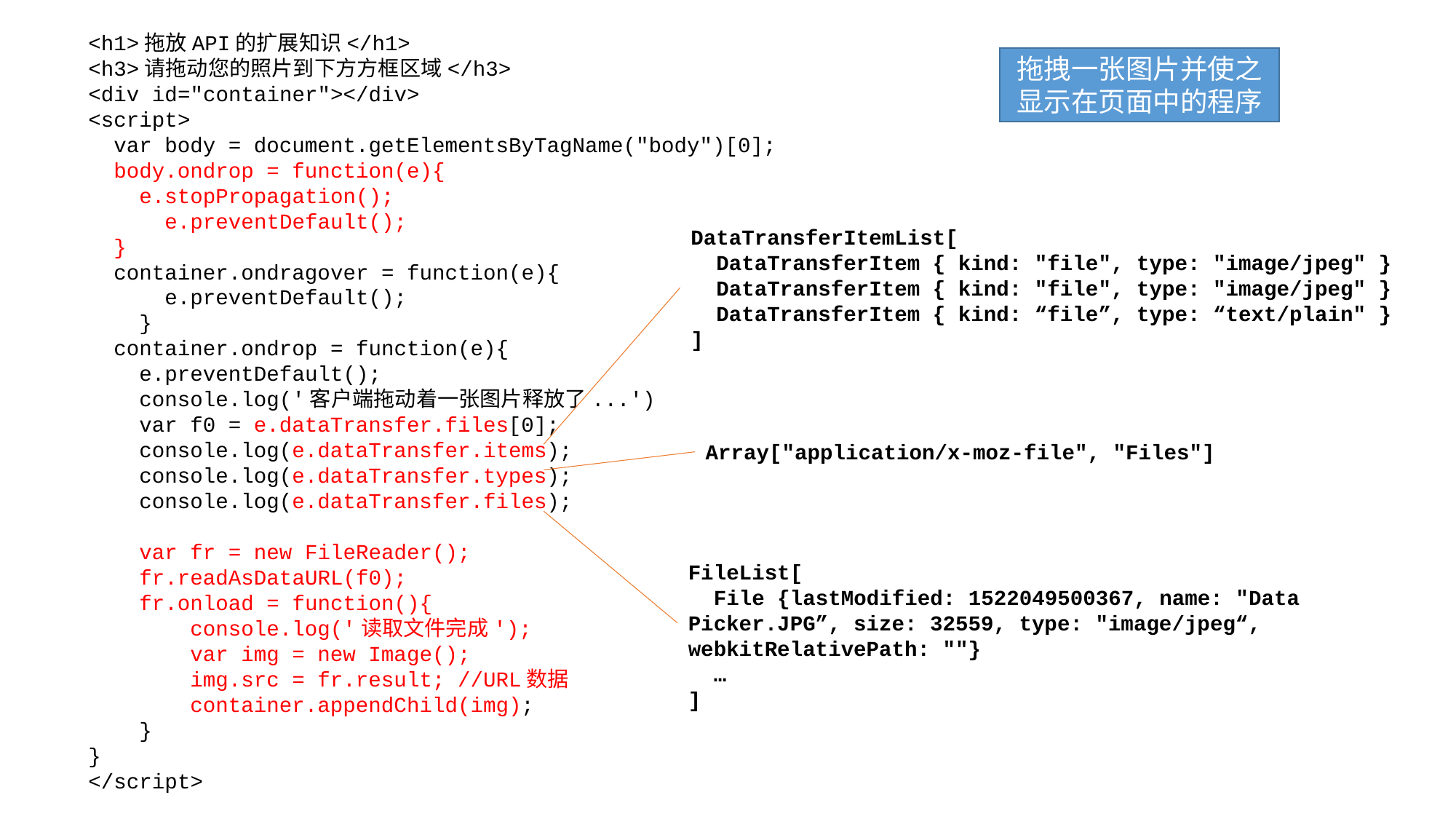

<h1>拖放API的扩展知识</h1>
<h3>请拖动您的照片到下方方框区域</h3>
<div id="container"></div>
<script>
  var body = document.getElementsByTagName("body")[0];
  body.ondrop = function(e){
    e.stopPropagation();
      e.preventDefault();
  }
  container.ondragover = function(e){
      e.preventDefault();
    }
  container.ondrop = function(e){
    e.preventDefault();
    console.log('客户端拖动着一张图片释放了...')
    var f0 = e.dataTransfer.files[0];
    console.log(e.dataTransfer.items);
    console.log(e.dataTransfer.types);
    console.log(e.dataTransfer.files);

    var fr = new FileReader();
    fr.readAsDataURL(f0);
    fr.onload = function(){
        console.log('读取文件完成');
        var img = new Image();
        img.src = fr.result; //URL数据
        container.appendChild(img);
    }
}
</script>
拖拽一张图片并使之显示在页面中的程序
DataTransferItemList[
  DataTransferItem { kind: "file", type: "image/jpeg" }
  DataTransferItem { kind: "file", type: "image/jpeg" }
  DataTransferItem { kind: “file”, type: “text/plain" }
]
Array["application/x-moz-file", "Files"]
FileList[
  File {lastModified: 1522049500367, name: "Data Picker.JPG”, size: 32559, type: "image/jpeg“, webkitRelativePath: ""}
  …
]